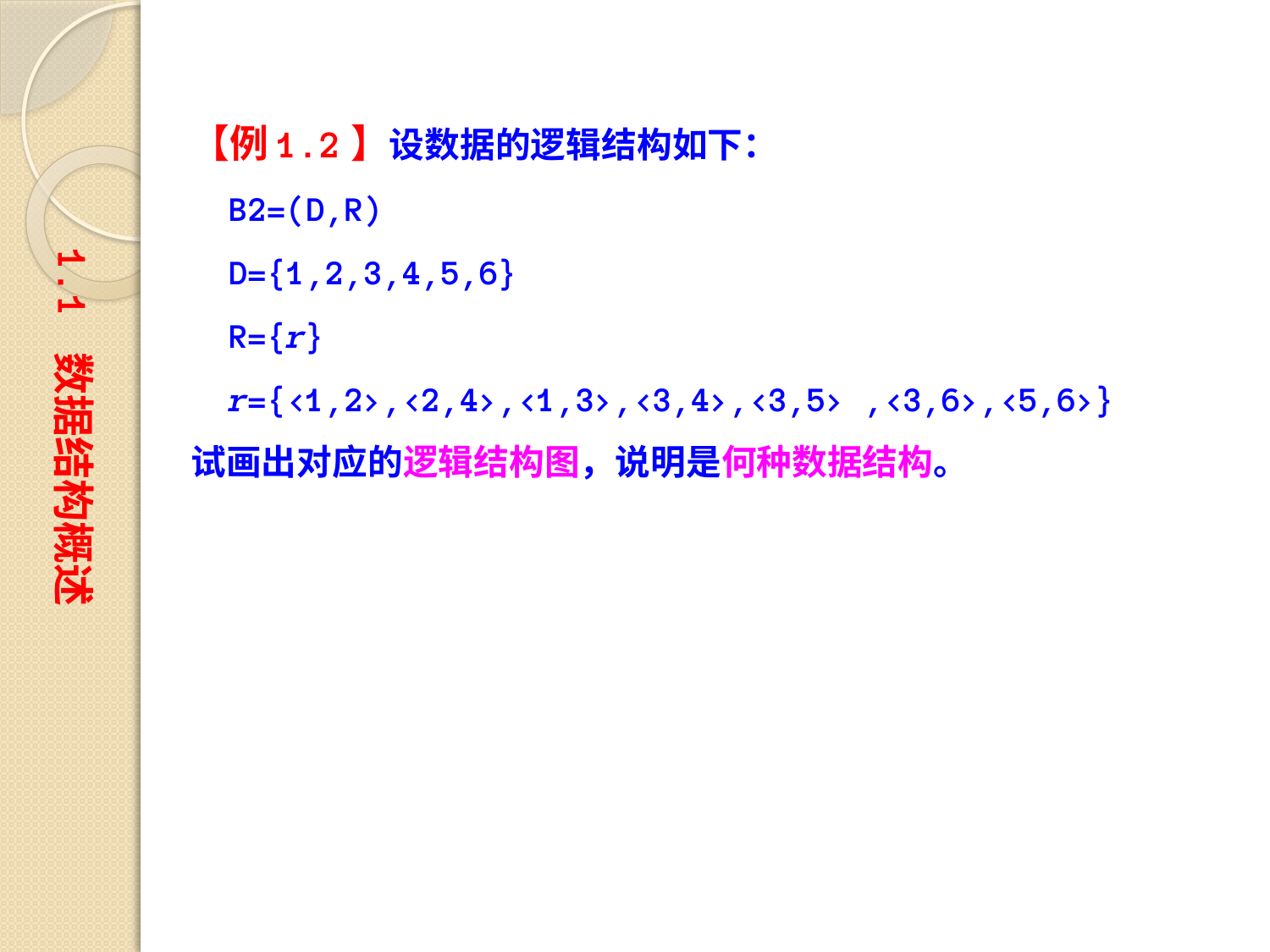

【例1.2】设数据的逻辑结构如下：
  B2=(D,R)
  D={1,2,3,4,5,6}
  R={r}
  r={<1,2>,<2,4>,<1,3>,<3,4>,<3,5> ,<3,6>,<5,6>}
试画出对应的逻辑结构图，说明是何种数据结构。
1.1 数据结构概述